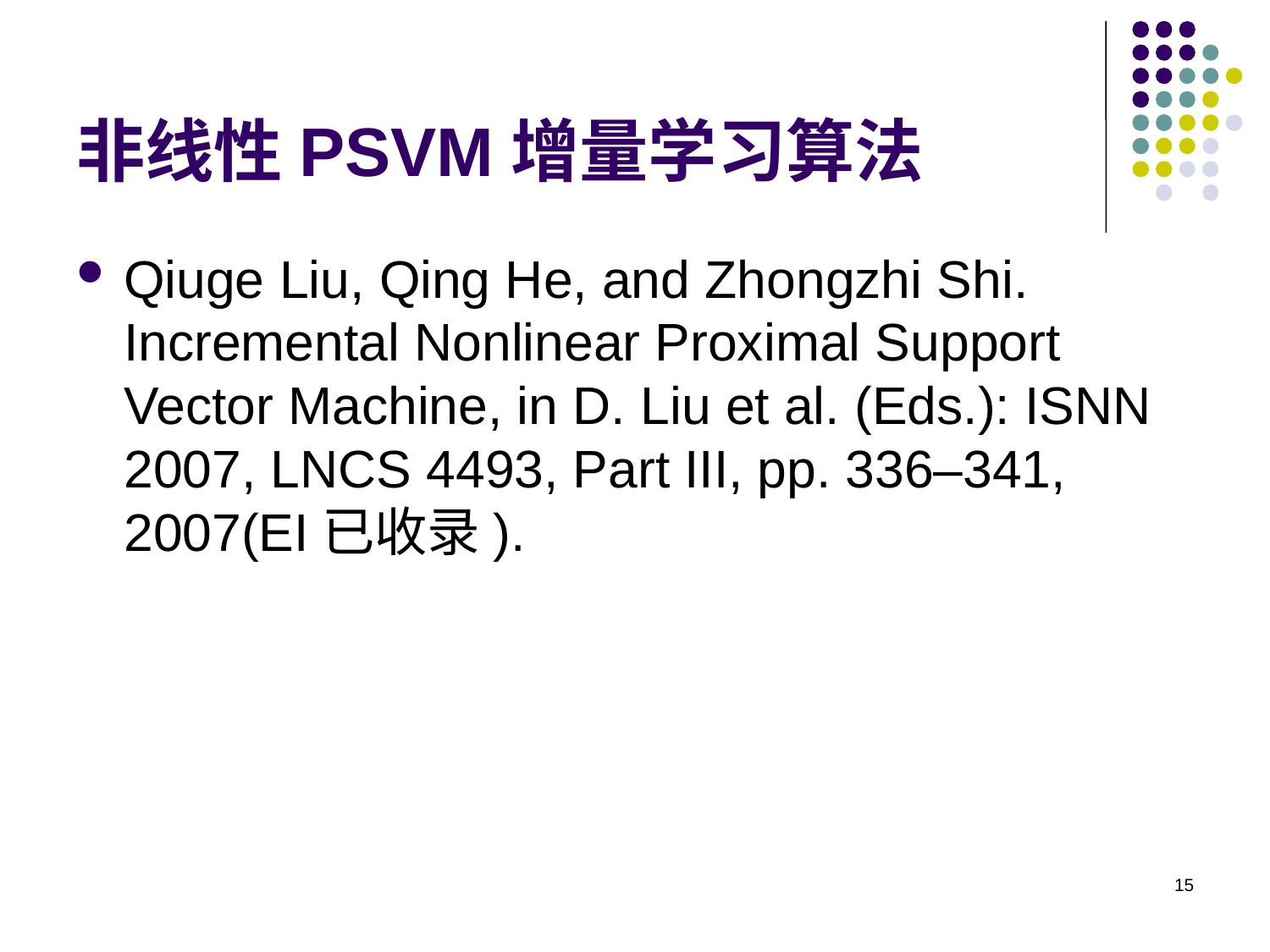

# 非线性PSVM增量学习算法
Qiuge Liu, Qing He, and Zhongzhi Shi. Incremental Nonlinear Proximal Support Vector Machine, in D. Liu et al. (Eds.): ISNN 2007, LNCS 4493, Part III, pp. 336–341, 2007(EI已收录).
15